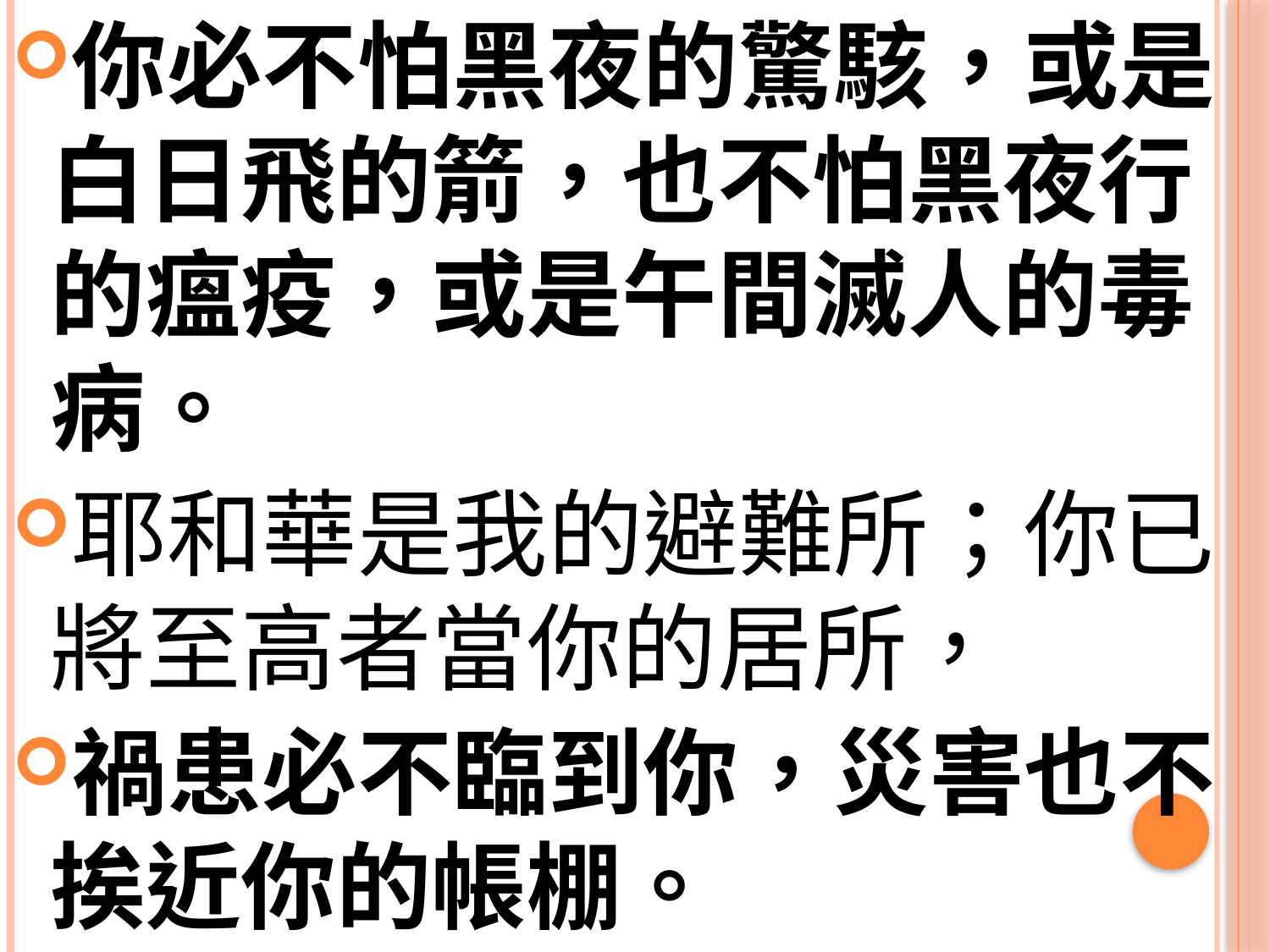

你必不怕黑夜的驚駭，或是白日飛的箭，也不怕黑夜行的瘟疫，或是午間滅人的毒病。
耶和華是我的避難所；你已將至高者當你的居所，
禍患必不臨到你，災害也不挨近你的帳棚。